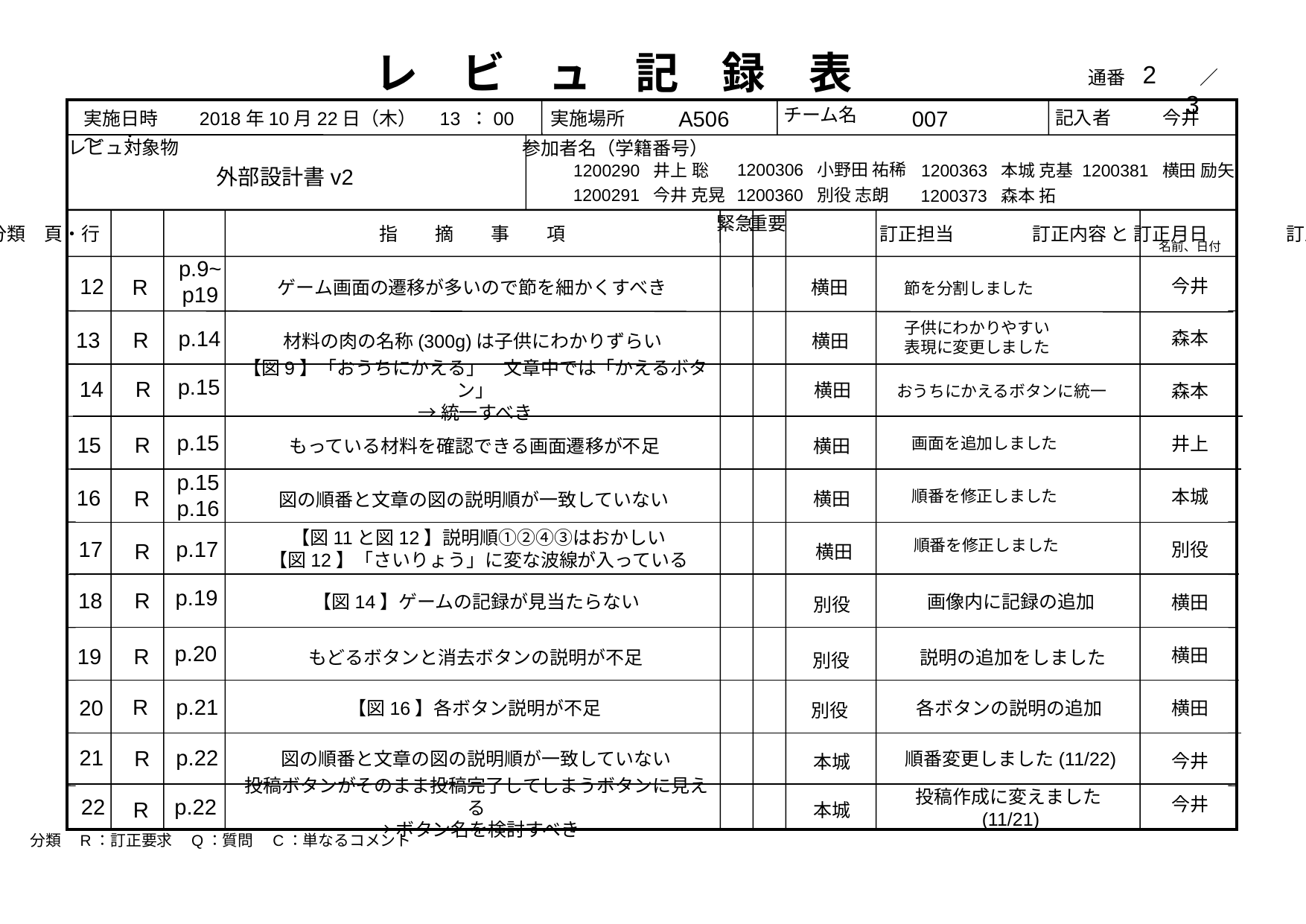

レ　ビ　ュ　記　録　表
通番　　　　／
チーム名

記入者
実施日時　　2018年10月22日（木）　13 ：00　～　：
実施場所
レビュ対象物
参加者名（学籍番号）

重要
緊急

番号　分類　頁・行　　　　　　　　　　　　　　　指　　摘　　事　　項　　　　　　　　　　　　             　　訂正担当　　　 　訂正内容 と 訂正月日　 　　　訂正確認
名前、日付

分類　R：訂正要求　Q：質問　C：単なるコメント
2　　　3
007
A506
今井
1200306  小野田 祐稀
1200381  横田 励矢
1200363  本城 克基
1200290  井上 聡
外部設計書v2
1200291  今井 克晃
1200360  別役 志朗
1200373  森本 拓
p.9~
p19
12
R
横田
ゲーム画面の遷移が多いので節を細かくすべき

今井
節を分割しました
子供にわかりやすい表現に変更しました
p.14
13
R
横田
材料の肉の名称(300g)は子供にわかりずらい

森本
【図9】「おうちにかえる」　文章中では「かえるボタン」
→統一すべき
p.15
14
R
横田

森本
おうちにかえるボタンに統一
p.15
15
R
横田
もっている材料を確認できる画面遷移が不足

井上
画面を追加しました
p.15
p.16
16
R
横田
図の順番と文章の図の説明順が一致していない

本城
順番を修正しました
【図11と図12】説明順①②④③はおかしい
【図12】「さいりょう」に変な波線が入っている
17
p.17

R
横田
順番を修正しました
別役
p.19
18
R

【図14】ゲームの記録が見当たらない
画像内に記録の追加
別役
横田
p.20
19
R

もどるボタンと消去ボタンの説明が不足
説明の追加をしました
別役
横田
p.21
R
20

【図16】各ボタン説明が不足
各ボタンの説明の追加
別役
横田
21
R

図の順番と文章の図の説明順が一致していない
順番変更しました(11/22)
本城
p.22
今井
投稿ボタンがそのまま投稿完了してしまうボタンに見える
→ボタン名を検討すべき
22
p.22

投稿作成に変えました(11/21)
R
本城
今井